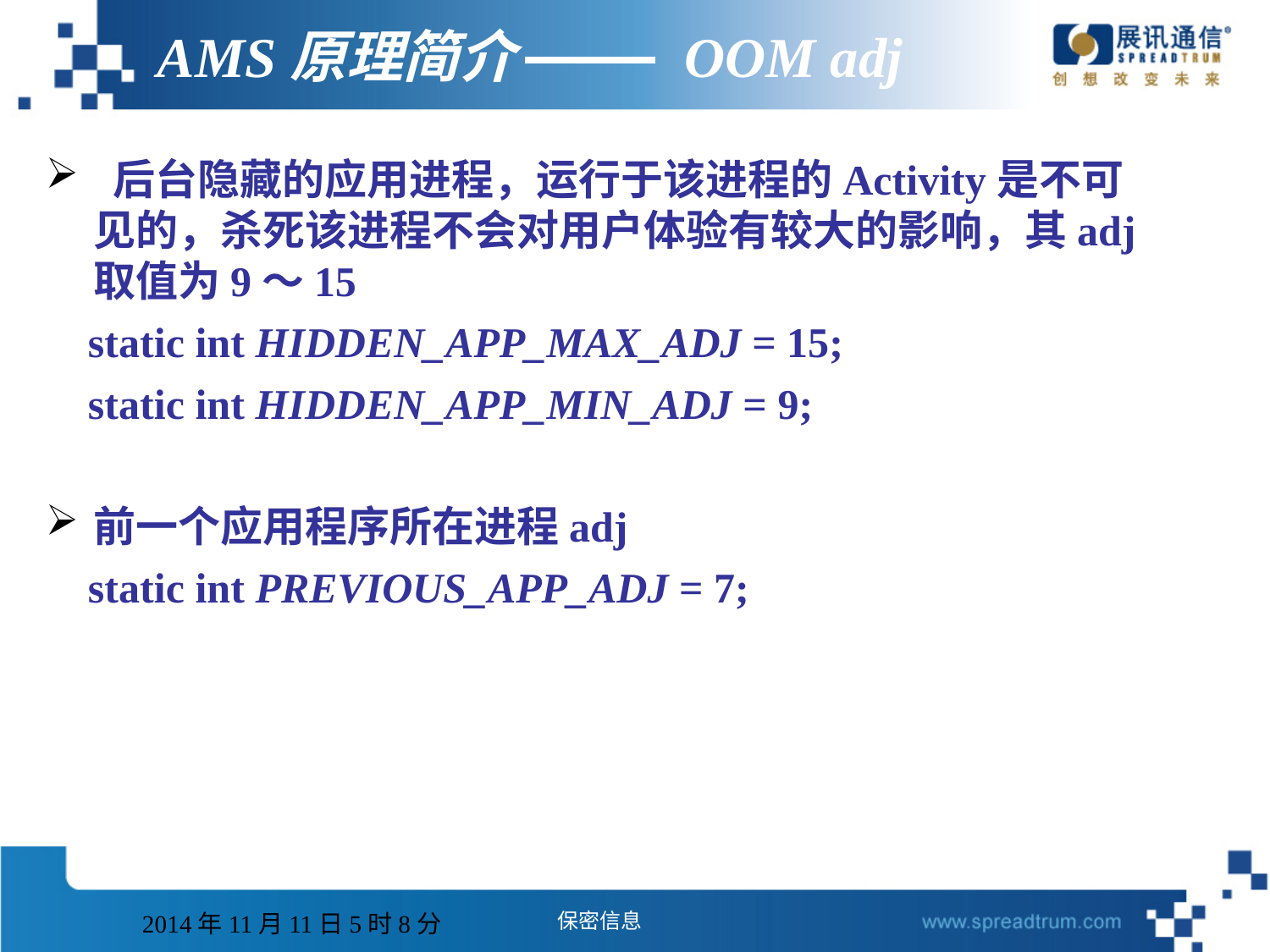

# AMS原理简介            OOM adj
 后台隐藏的应用进程，运行于该进程的Activity是不可见的，杀死该进程不会对用户体验有较大的影响，其adj取值为9～15
    static int HIDDEN_APP_MAX_ADJ = 15;
    static int HIDDEN_APP_MIN_ADJ = 9;

前一个应用程序所在进程adj
    static int PREVIOUS_APP_ADJ = 7;

2014年11月11日5时8分